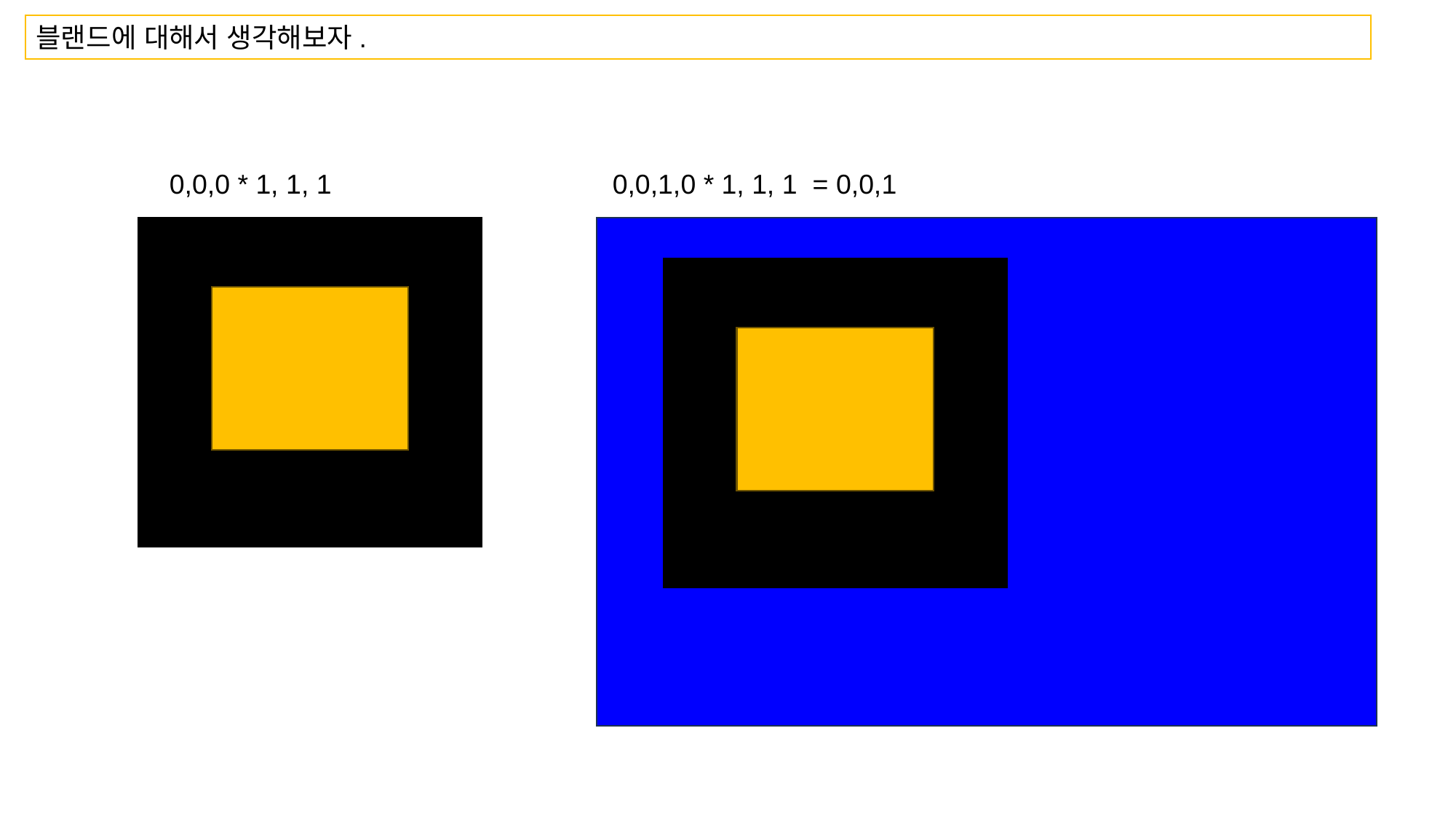

블랜드에 대해서 생각해보자.
0,0,0 * 1, 1, 1
0,0,1,0 * 1, 1, 1  = 0,0,1